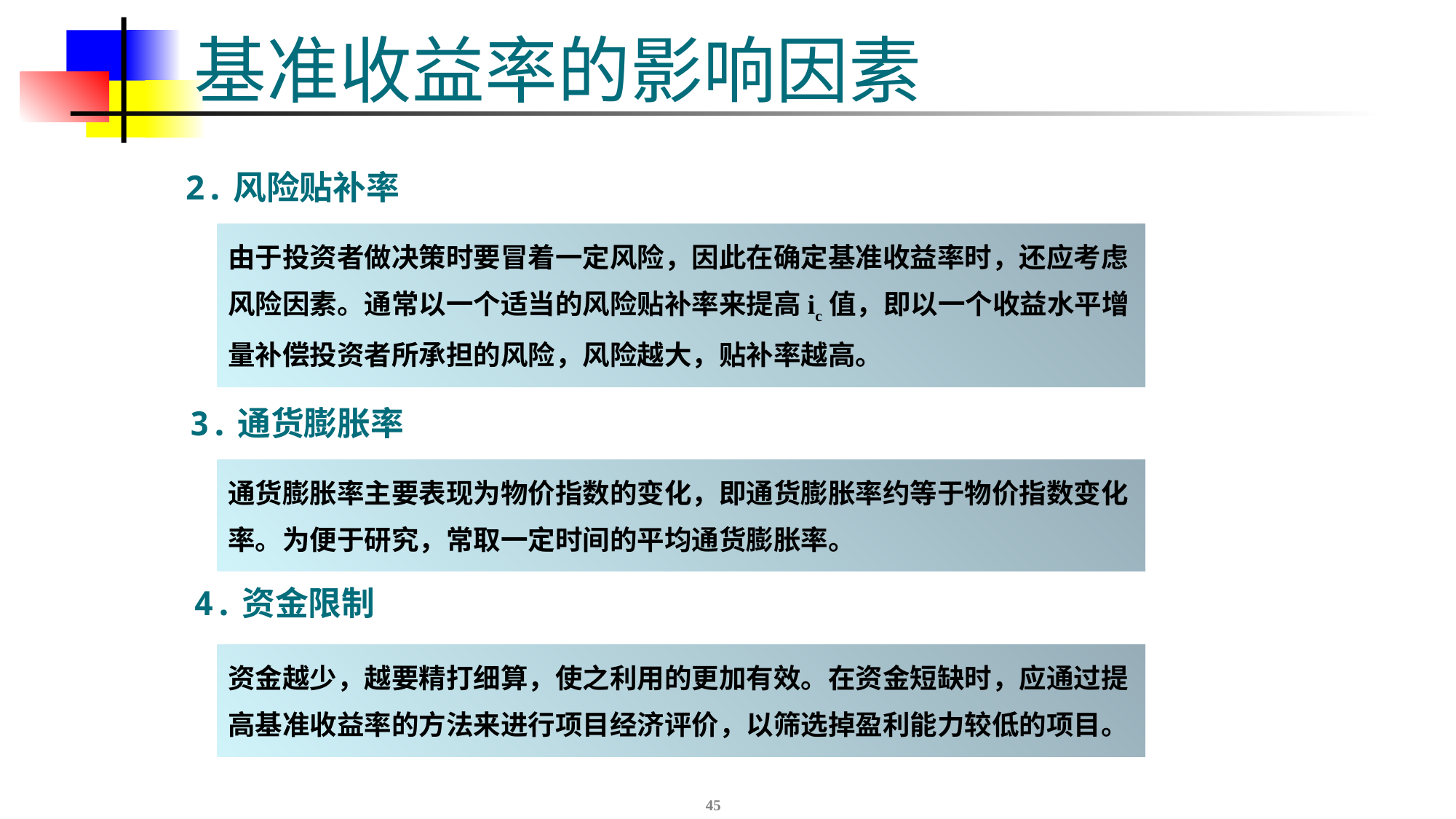

# 基准收益率的影响因素
2.风险贴补率
由于投资者做决策时要冒着一定风险，因此在确定基准收益率时，还应考虑
风险因素。通常以一个适当的风险贴补率来提高ic值，即以一个收益水平增
量补偿投资者所承担的风险，风险越大，贴补率越高。
3.通货膨胀率

通货膨胀率主要表现为物价指数的变化，即通货膨胀率约等于物价指数变化
率。为便于研究，常取一定时间的平均通货膨胀率。
4.资金限制
资金越少，越要精打细算，使之利用的更加有效。在资金短缺时，应通过提
高基准收益率的方法来进行项目经济评价，以筛选掉盈利能力较低的项目。
45